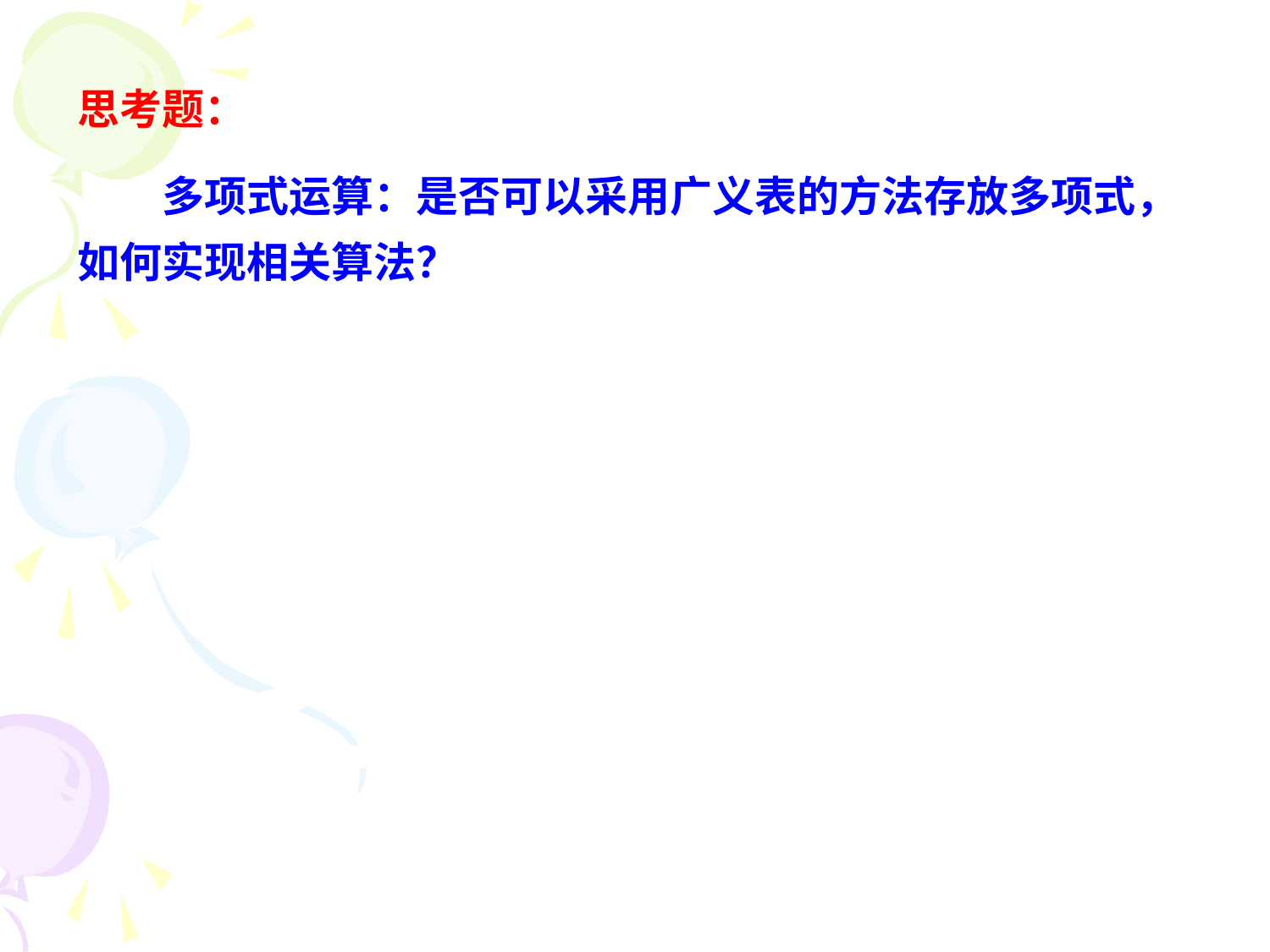

思考题：
　　多项式运算：是否可以采用广义表的方法存放多项式，如何实现相关算法？